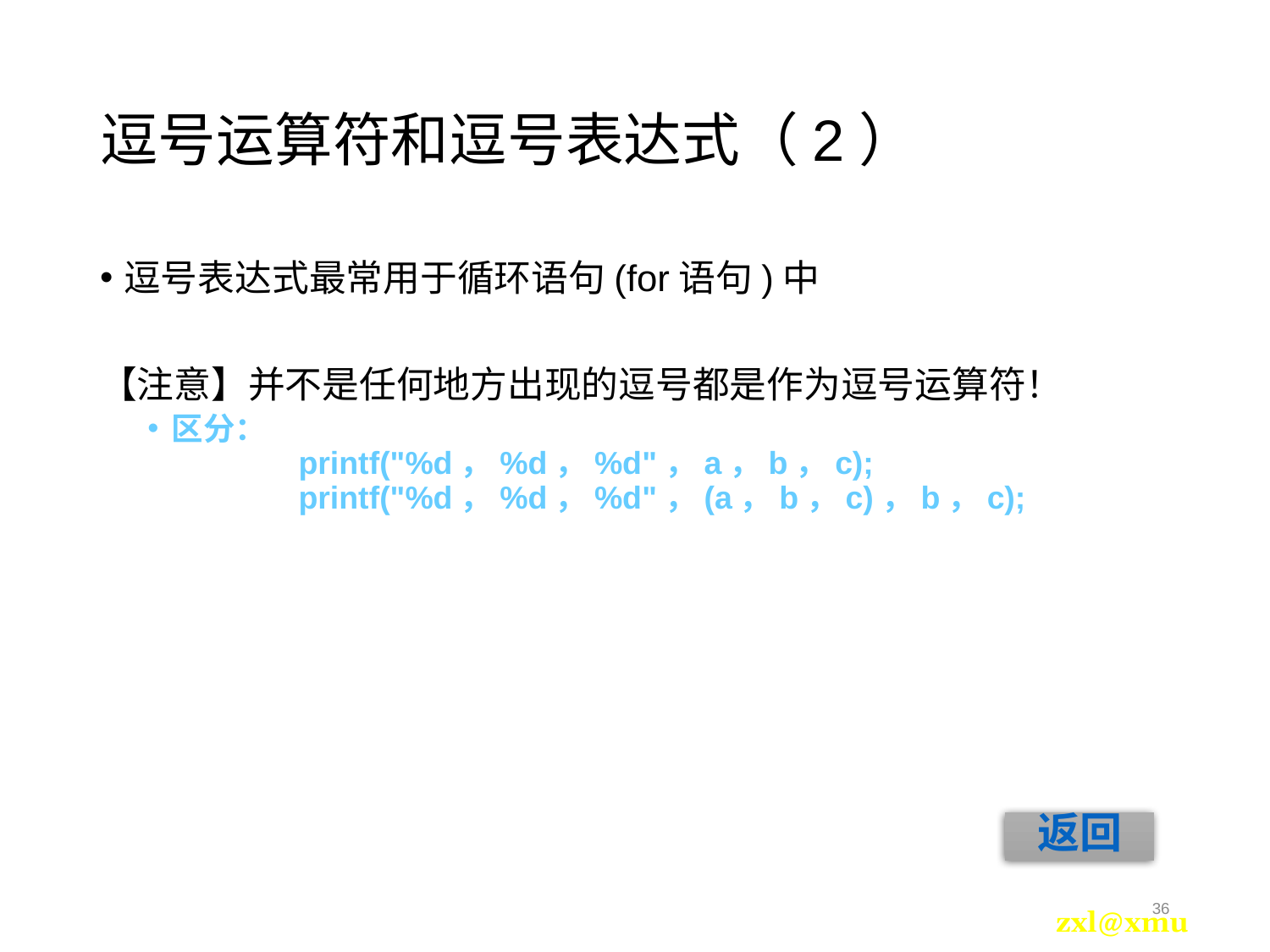

# 逗号运算符和逗号表达式（2）
逗号表达式最常用于循环语句(for语句)中

【注意】并不是任何地方出现的逗号都是作为逗号运算符！
区分：
	printf("%d，%d，%d"，a，b，c);
	printf("%d，%d，%d"，(a，b，c)，b，c);

返回
36